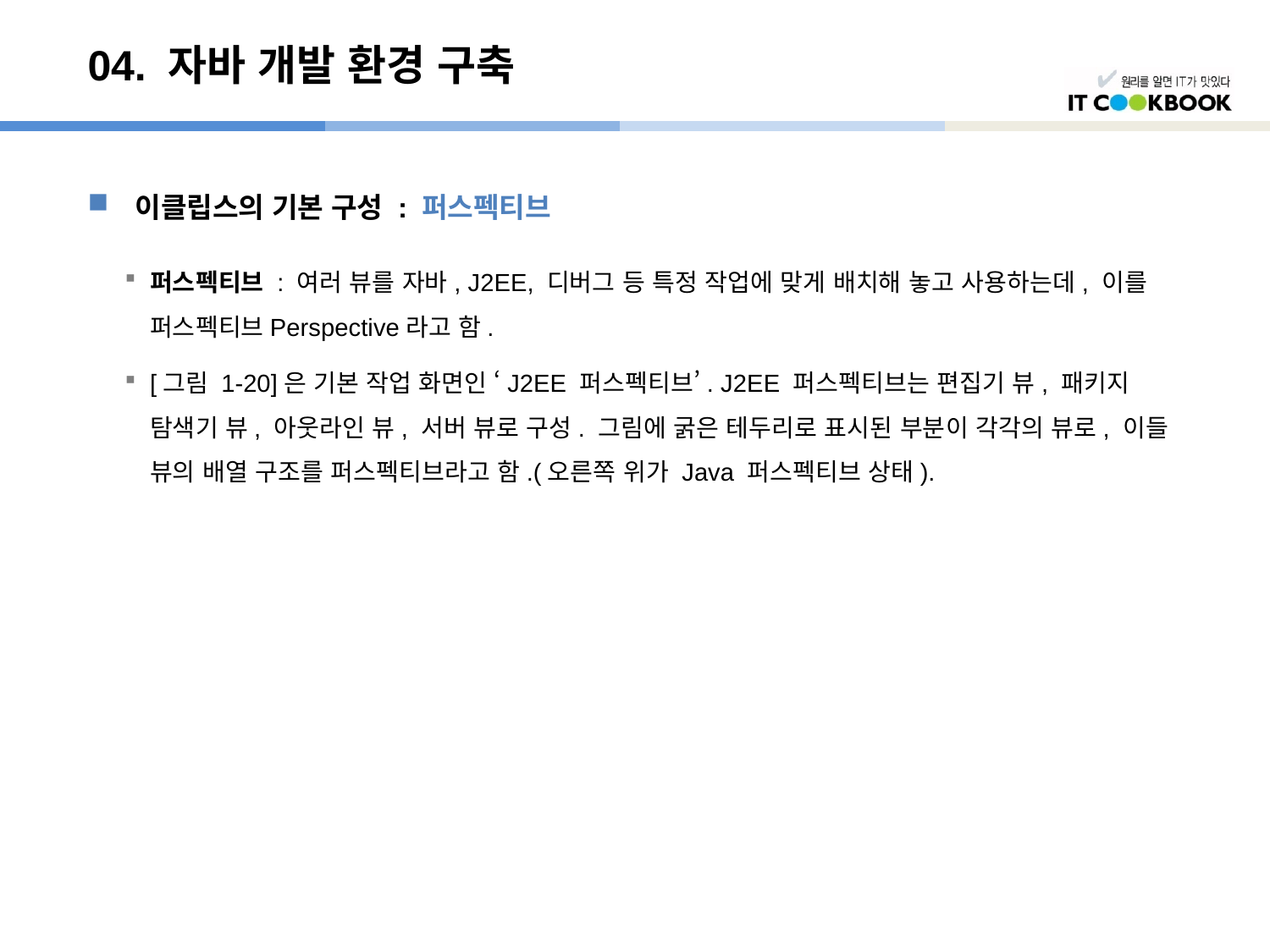

# 04. 자바 개발 환경 구축
이클립스의 기본 구성 : 퍼스펙티브
퍼스펙티브 : 여러 뷰를 자바, J2EE, 디버그 등 특정 작업에 맞게 배치해 놓고 사용하는데, 이를 퍼스펙티브Perspective라고 함.
[그림 1-20]은 기본 작업 화면인 ‘J2EE 퍼스펙티브’. J2EE 퍼스펙티브는 편집기 뷰, 패키지 탐색기 뷰, 아웃라인 뷰, 서버 뷰로 구성. 그림에 굵은 테두리로 표시된 부분이 각각의 뷰로, 이들 뷰의 배열 구조를 퍼스펙티브라고 함.(오른쪽 위가 Java 퍼스펙티브 상태).